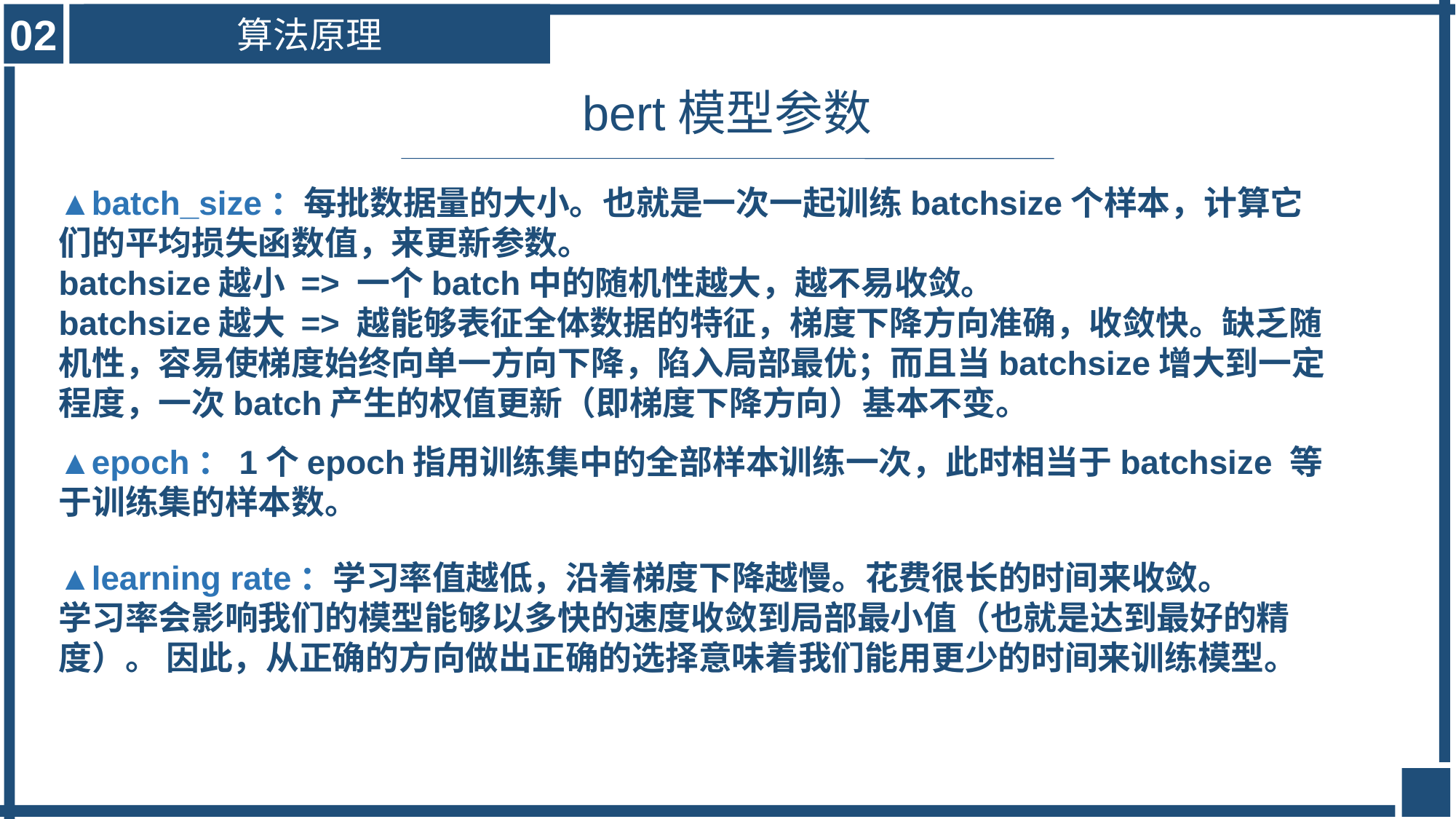

02
算法原理

bert模型参数

▲batch_size：每批数据量的大小。也就是一次一起训练batchsize个样本，计算它们的平均损失函数值，来更新参数。
batchsize越小 => 一个batch中的随机性越大，越不易收敛。
batchsize越大 => 越能够表征全体数据的特征，梯度下降方向准确，收敛快。缺乏随机性，容易使梯度始终向单一方向下降，陷入局部最优；而且当batchsize增大到一定程度，一次batch产生的权值更新（即梯度下降方向）基本不变。

▲epoch：1个epoch指用训练集中的全部样本训练一次，此时相当于batchsize 等于训练集的样本数。

▲learning rate：学习率值越低，沿着梯度下降越慢。花费很长的时间来收敛。
学习率会影响我们的模型能够以多快的速度收敛到局部最小值（也就是达到最好的精度）。 因此，从正确的方向做出正确的选择意味着我们能用更少的时间来训练模型。

7